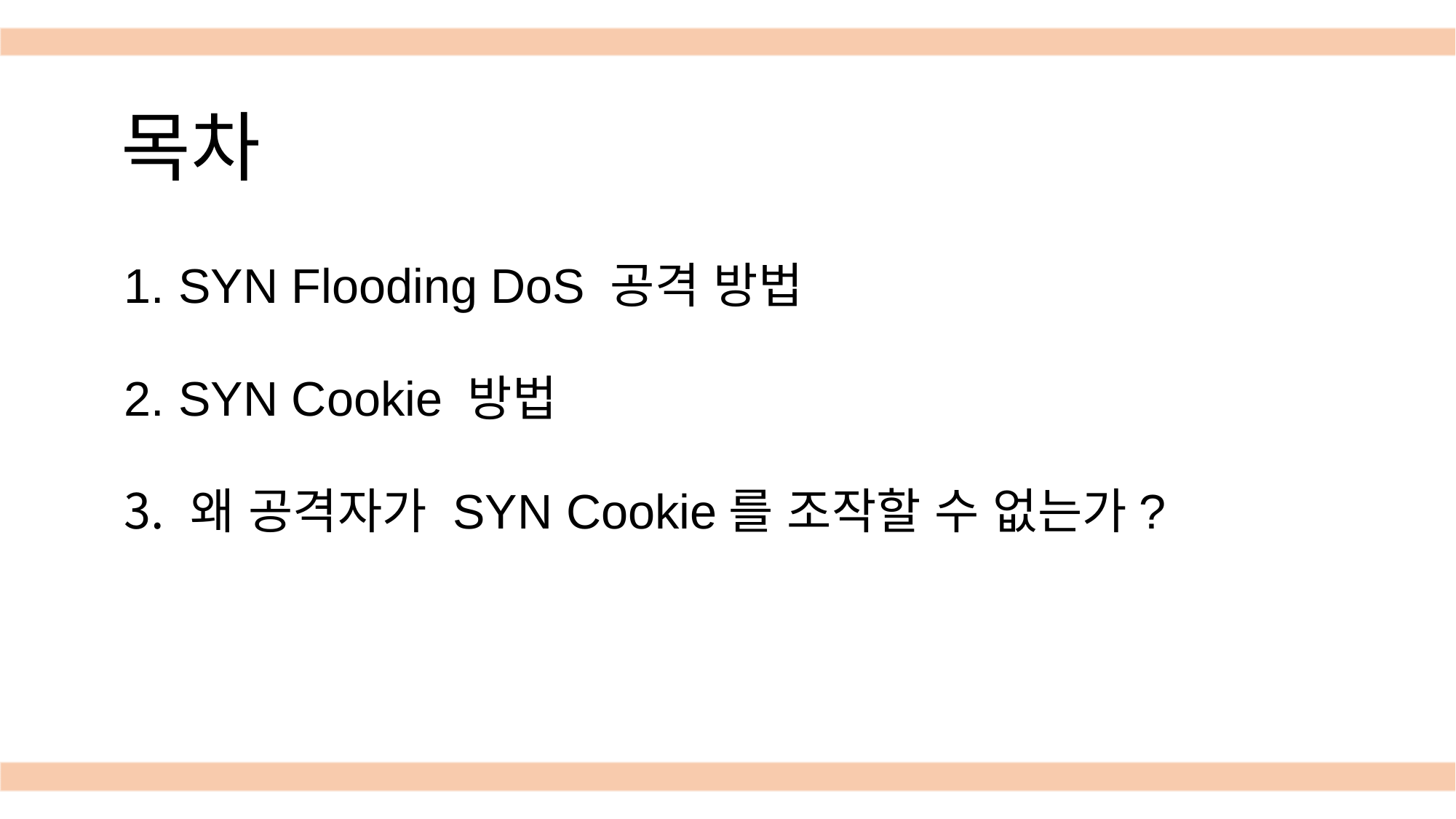

목차
 SYN Flooding DoS 공격 방법

 SYN Cookie 방법

 왜 공격자가 SYN Cookie를 조작할 수 없는가?